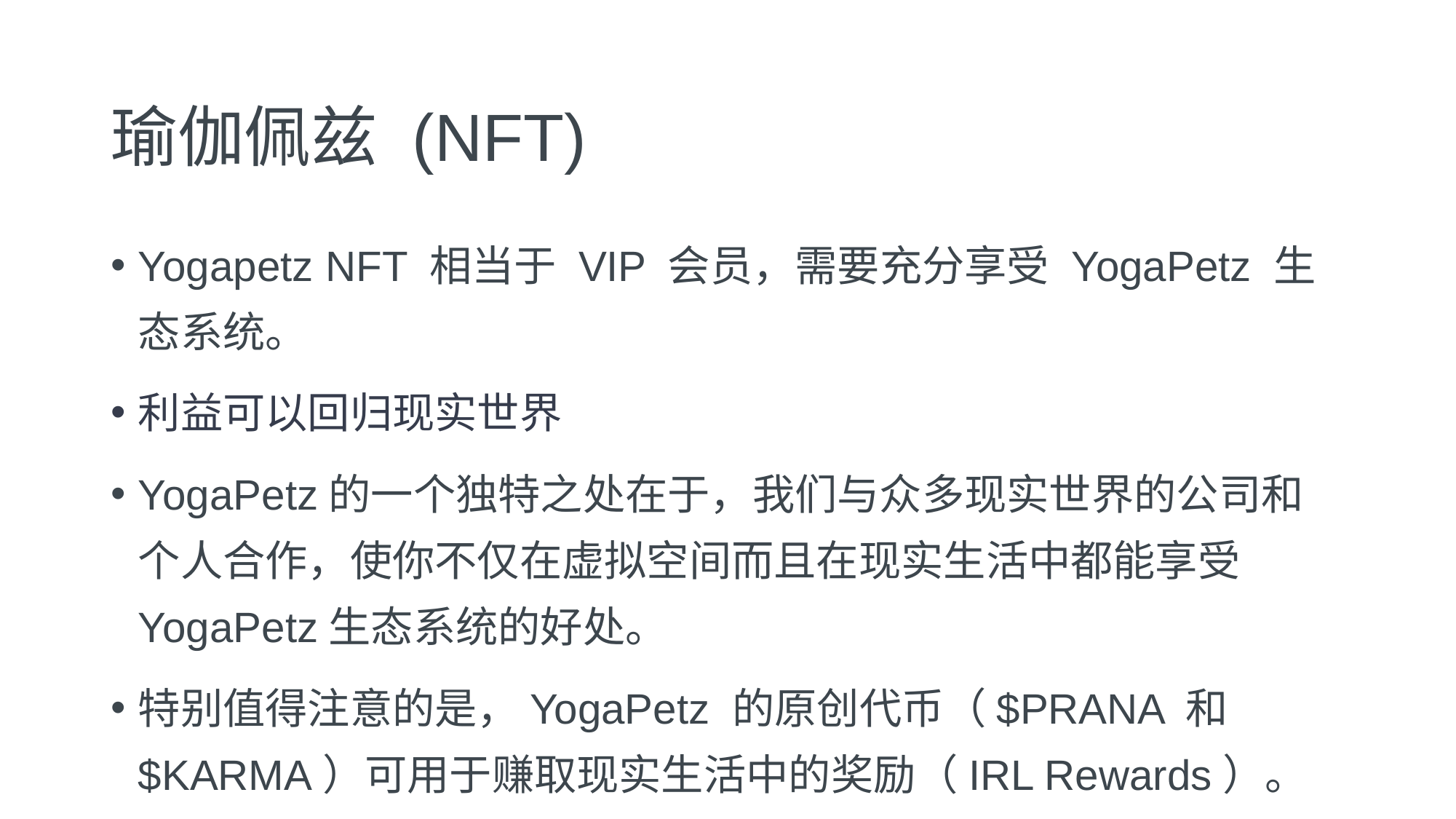

# 瑜伽佩兹 (NFT)
Yogapetz NFT 相当于 VIP 会员，需要充分享受 YogaPetz 生态系统。
利益可以回归现实世界
YogaPetz的一个独特之处在于，我们与众多现实世界的公司和个人合作，使你不仅在虚拟空间而且在现实生活中都能享受YogaPetz生态系统的好处。
特别值得注意的是，YogaPetz 的原创代币（$PRANA 和 $KARMA）可用于赚取现实生活中的奖励（IRL Rewards）。
这里，“IRL”是“In Real Life”的缩写，是指现实生活或现实世界的俚语。